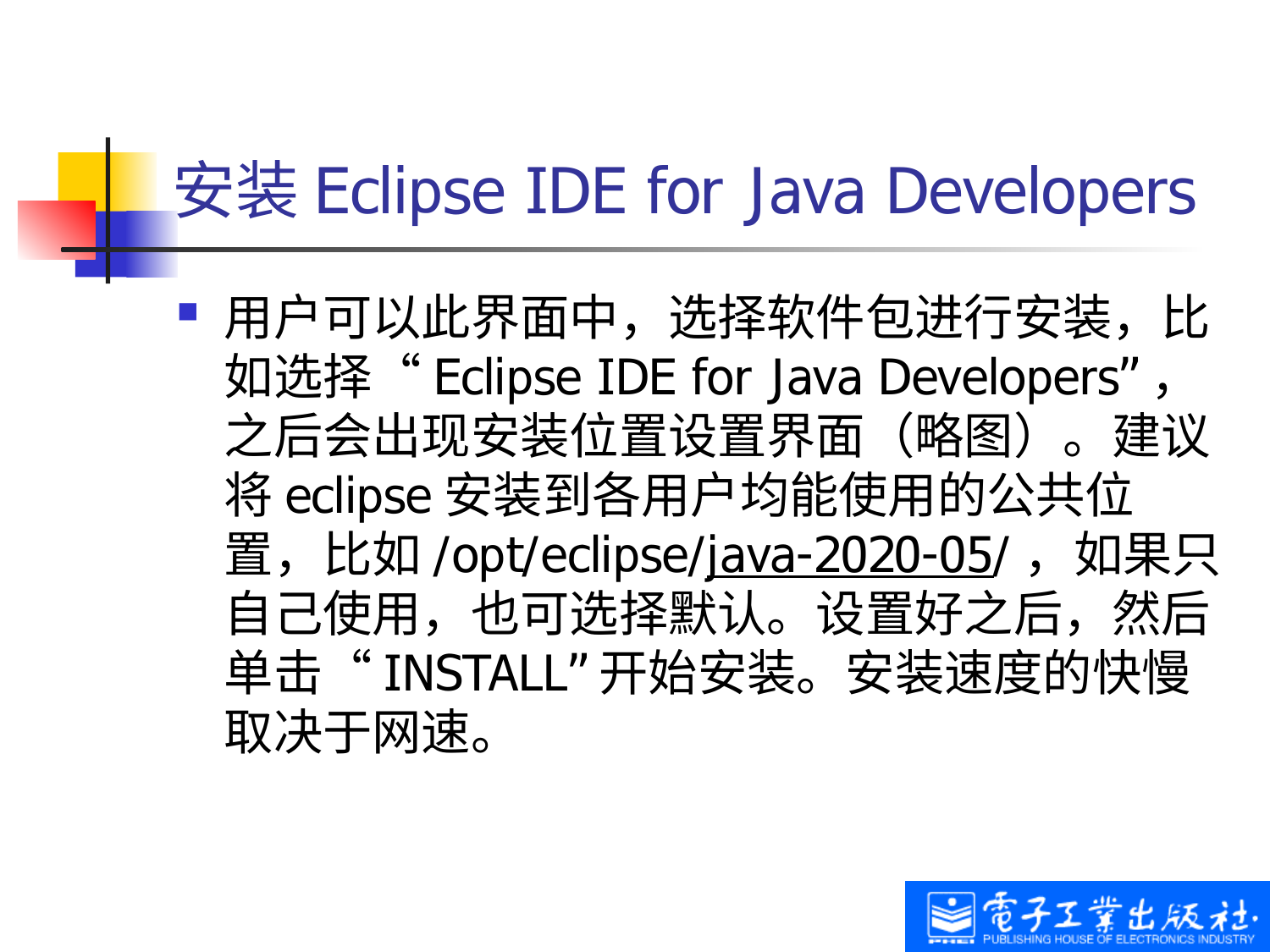

# 安装Eclipse IDE for Java Developers
用户可以此界面中，选择软件包进行安装，比如选择“Eclipse IDE for Java Developers”，之后会出现安装位置设置界面（略图）。建议将eclipse安装到各用户均能使用的公共位置，比如/opt/eclipse/java-2020-05/，如果只自己使用，也可选择默认。设置好之后，然后单击“INSTALL”开始安装。安装速度的快慢取决于网速。